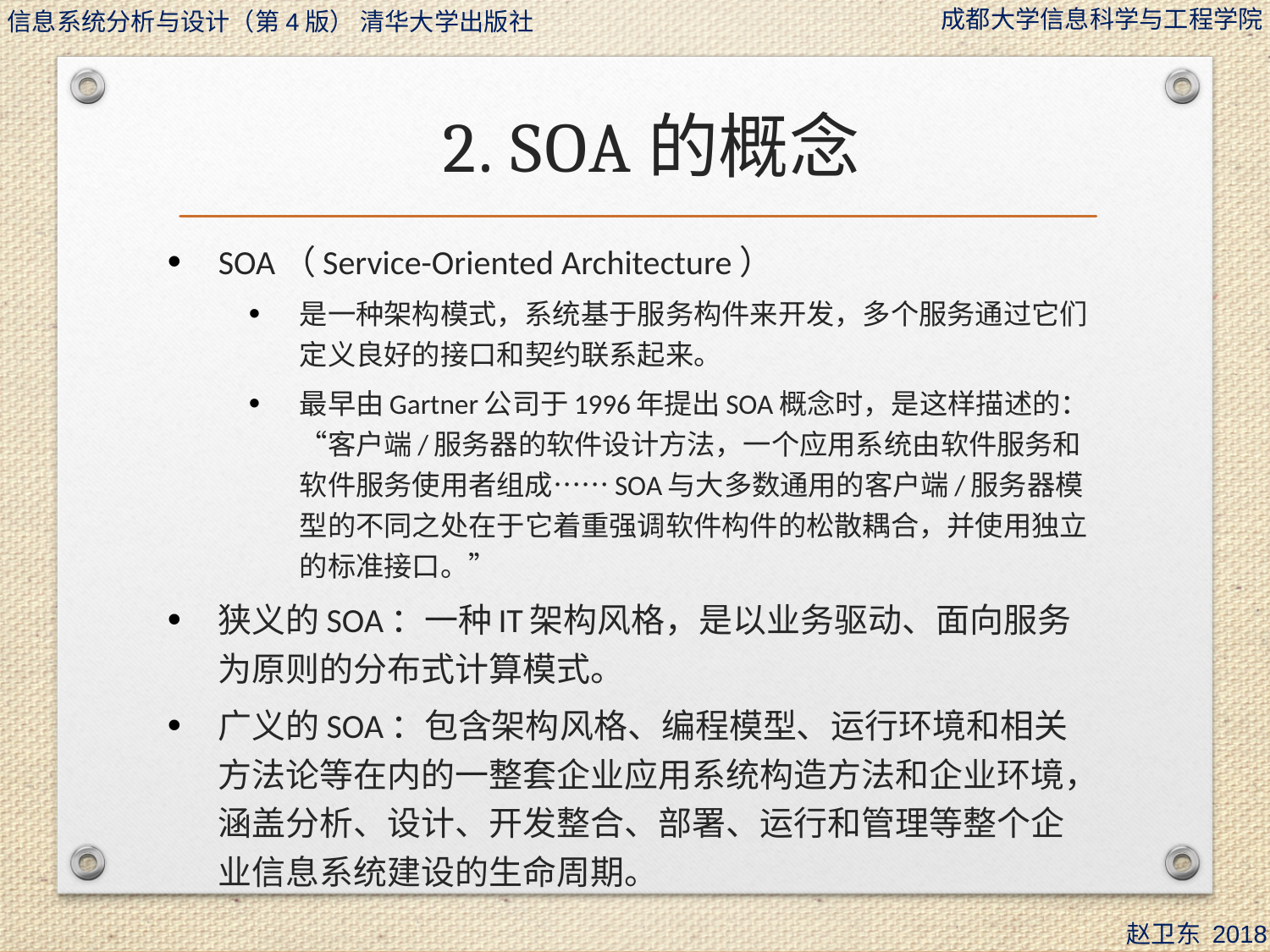

# 2. SOA的概念
SOA（Service-Oriented Architecture）
是一种架构模式，系统基于服务构件来开发，多个服务通过它们定义良好的接口和契约联系起来。
最早由Gartner公司于1996年提出SOA概念时，是这样描述的：“客户端/服务器的软件设计方法，一个应用系统由软件服务和软件服务使用者组成……SOA与大多数通用的客户端/服务器模型的不同之处在于它着重强调软件构件的松散耦合，并使用独立的标准接口。”
狭义的SOA：一种IT架构风格，是以业务驱动、面向服务为原则的分布式计算模式。
广义的SOA：包含架构风格、编程模型、运行环境和相关方法论等在内的一整套企业应用系统构造方法和企业环境，涵盖分析、设计、开发整合、部署、运行和管理等整个企业信息系统建设的生命周期。